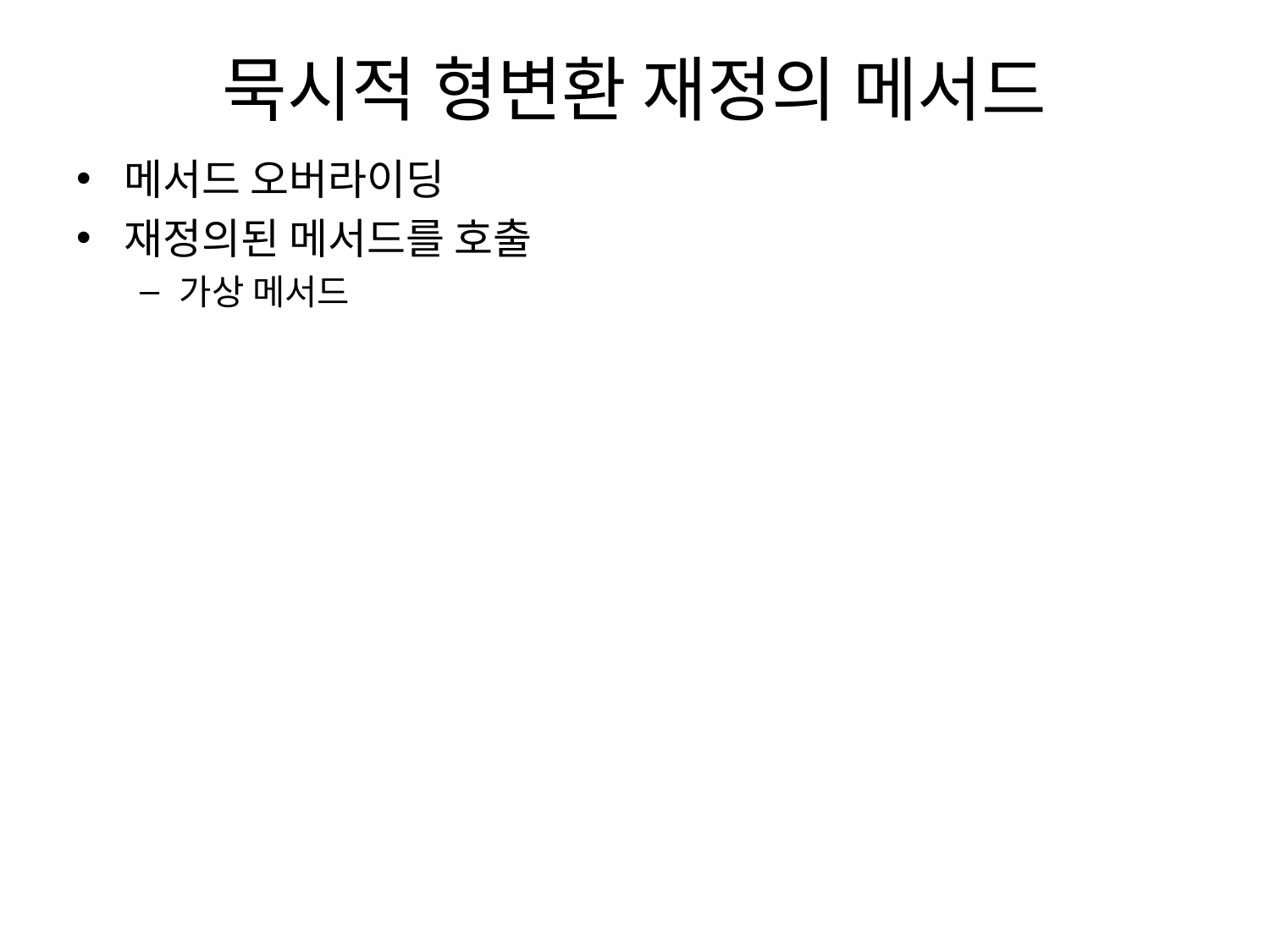

# 묵시적 형변환 재정의 메서드
메서드 오버라이딩
재정의된 메서드를 호출
가상 메서드